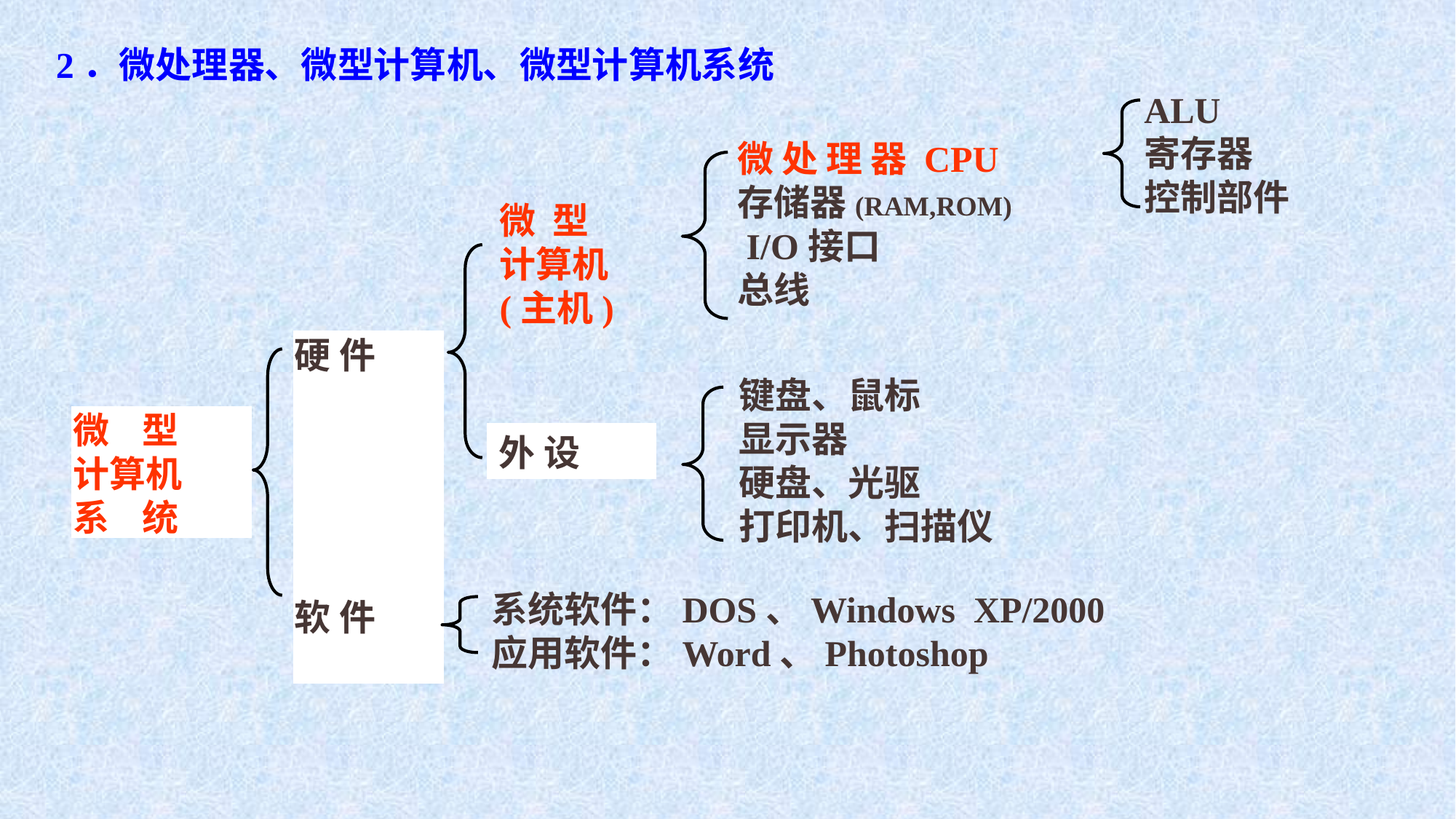

2．微处理器、微型计算机、微型计算机系统
ALU
寄存器
控制部件

微 处 理 器 CPU
存储器(RAM,ROM)
 I/O接口
总线

微  型
计算机
(主机)

硬 件

软 件

键盘、鼠标
显示器
硬盘、光驱
打印机、扫描仪

微    型
计算机
系    统
外 设

系统软件：DOS、Windows  XP/2000
应用软件：Word、Photoshop